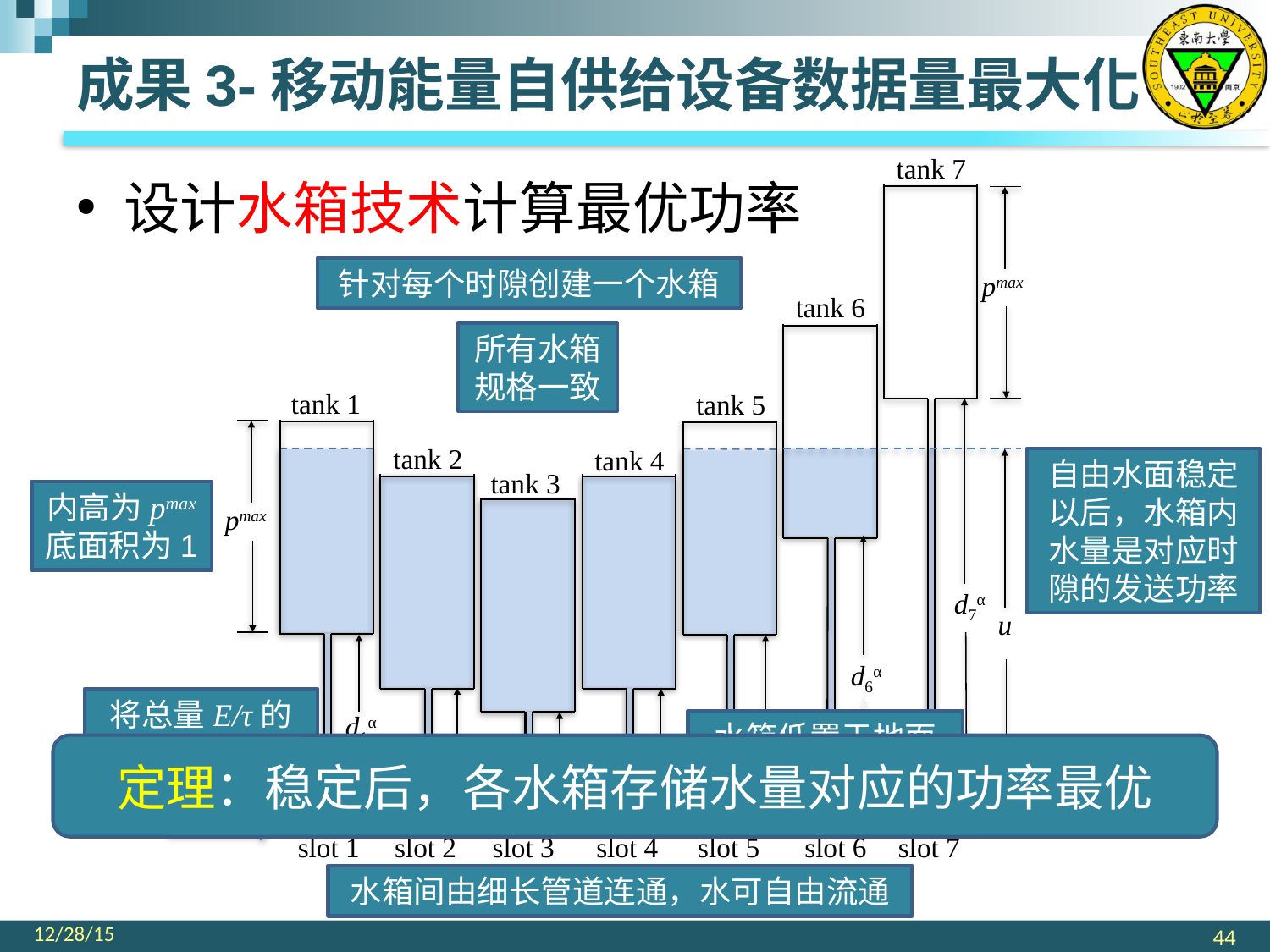

# 成果3-移动能量自供给设备数据量最大化
tank 7
pmax
tank 6
tank 1
tank 5
tank 2
tank 4

tank 3

pmax

d7α
u

d6α

d5α
d1α

E/τ volume high-pressure  water
d2α
d4α
d3α

slot 1
slot 2
slot 3
slot 4
slot 5
slot 6
slot 7
设计水箱技术计算最优功率

针对每个时隙创建一个水箱
所有水箱规格一致
自由水面稳定以后，水箱内水量是对应时隙的发送功率
内高为pmax
底面积为1
将总量E/τ的高压水注入该水箱系统
水箱低置于地面以上diα处
定理：稳定后，各水箱存储水量对应的功率最优
水箱间由细长管道连通，水可自由流通
12/28/15
44